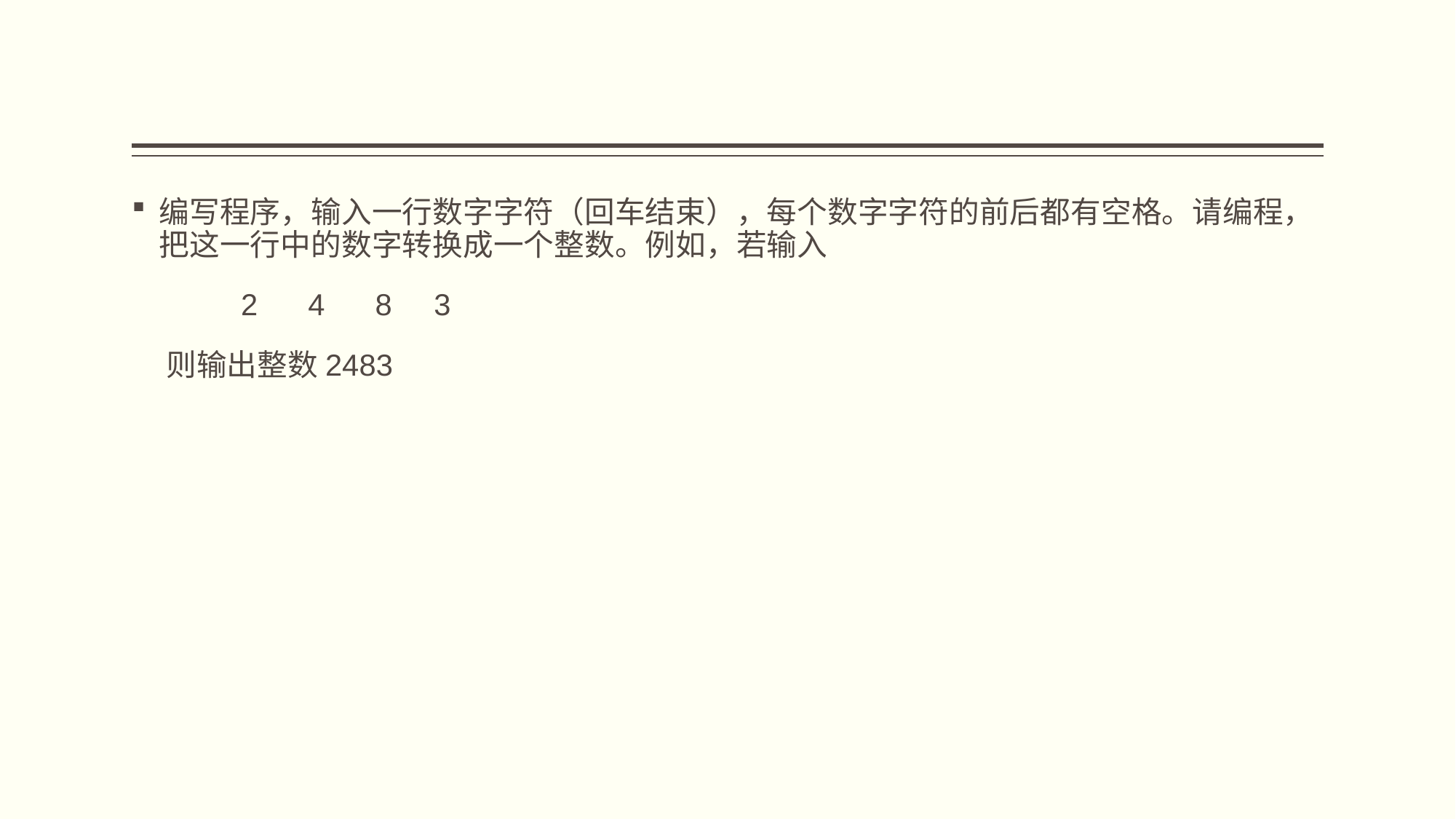

#
编写程序，输入一行数字字符（回车结束），每个数字字符的前后都有空格。请编程，把这一行中的数字转换成一个整数。例如，若输入
	2      4      8     3
    则输出整数2483